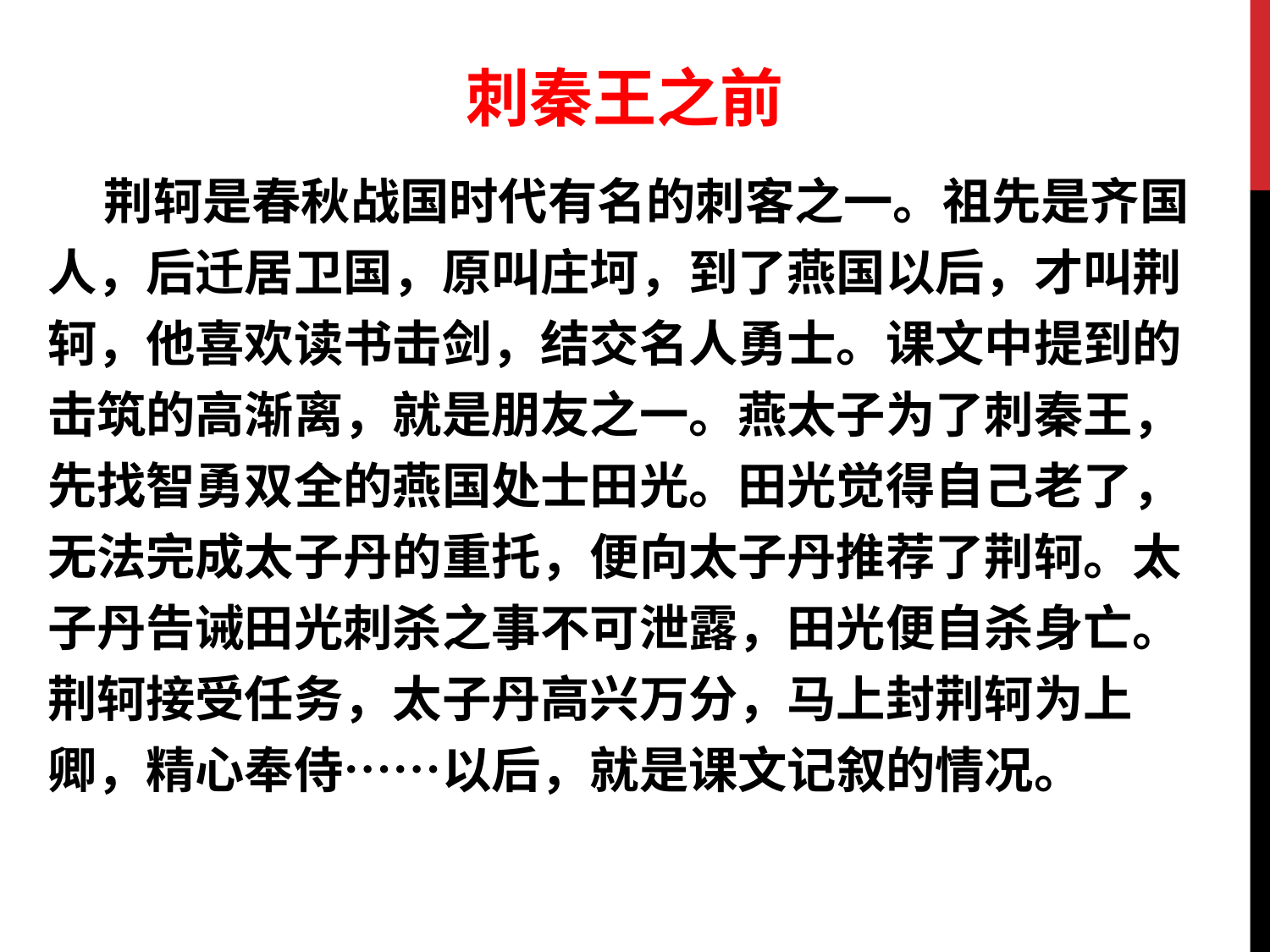

刺秦王之前
    荆轲是春秋战国时代有名的刺客之一。祖先是齐国人，后迁居卫国，原叫庄坷，到了燕国以后，才叫荆轲，他喜欢读书击剑，结交名人勇士。课文中提到的击筑的高渐离，就是朋友之一。燕太子为了刺秦王，先找智勇双全的燕国处士田光。田光觉得自己老了，无法完成太子丹的重托，便向太子丹推荐了荆轲。太子丹告诫田光刺杀之事不可泄露，田光便自杀身亡。荆轲接受任务，太子丹高兴万分，马上封荆轲为上卿，精心奉侍……以后，就是课文记叙的情况。